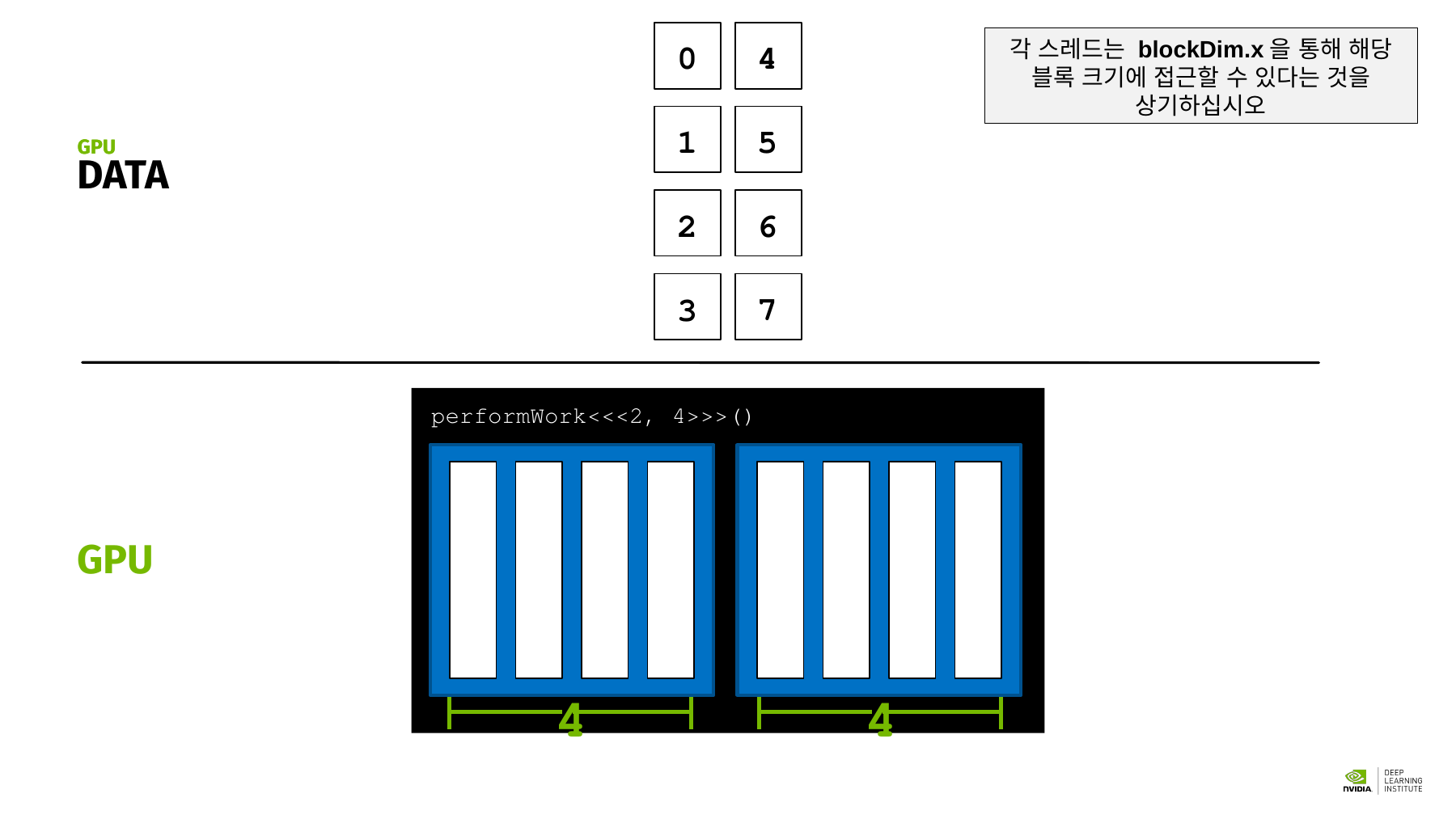

각 스레드는 blockDim.x을 통해 해당 블록 크기에 접근할 수 있다는 것을 상기하십시오
4
5
6
7
0
1
2
3
GPU
GPU
DATA

performWork<<<2, 4>>>()

GPU
4
4